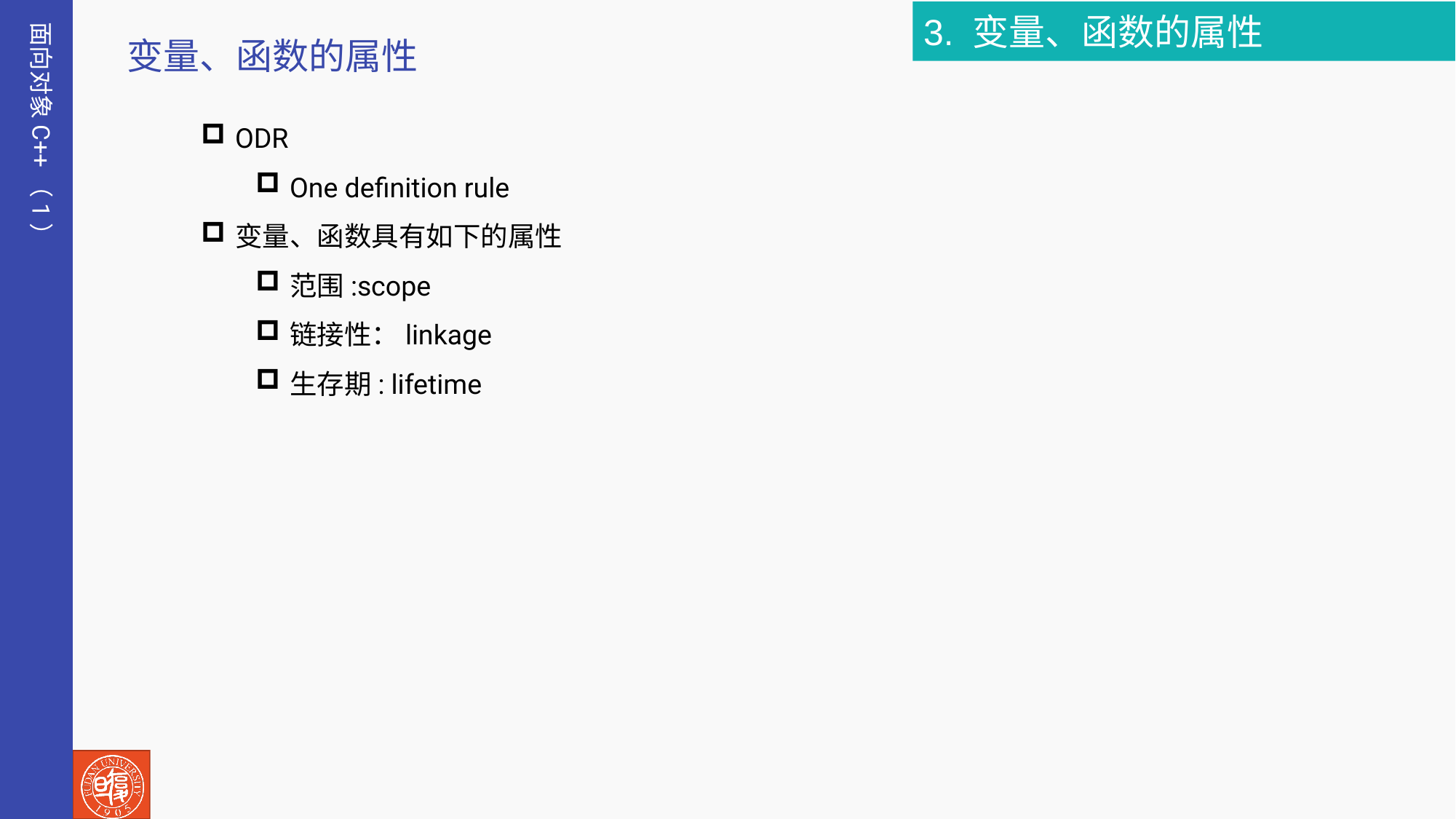

3. 变量、函数的属性
面向对象C++（1）
变量、函数的属性
ODR
One definition rule
变量、函数具有如下的属性
范围:scope
链接性：linkage
生存期: lifetime